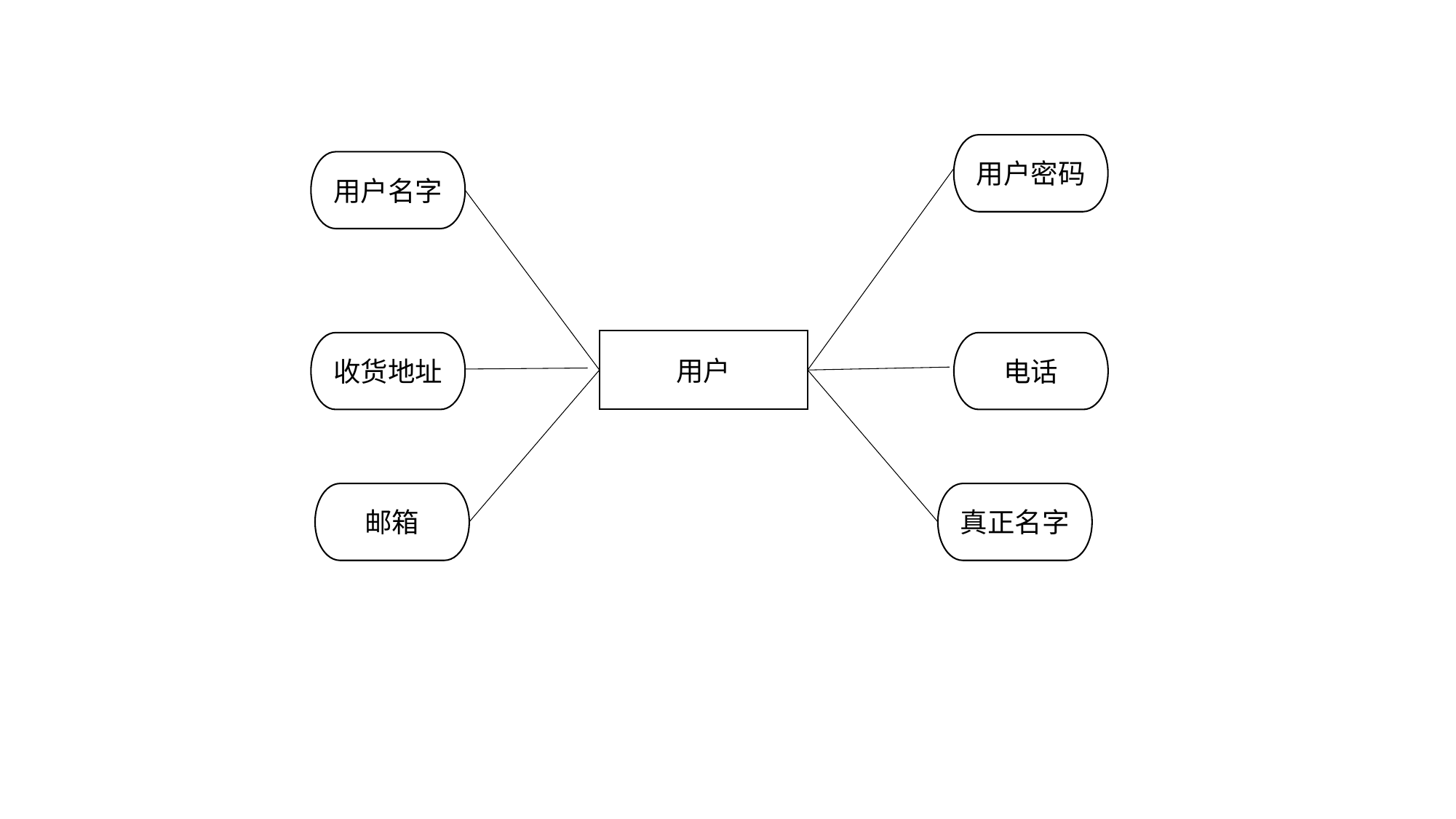

用户密码
用户名字
用户
收货地址
电话
邮箱
真正名字